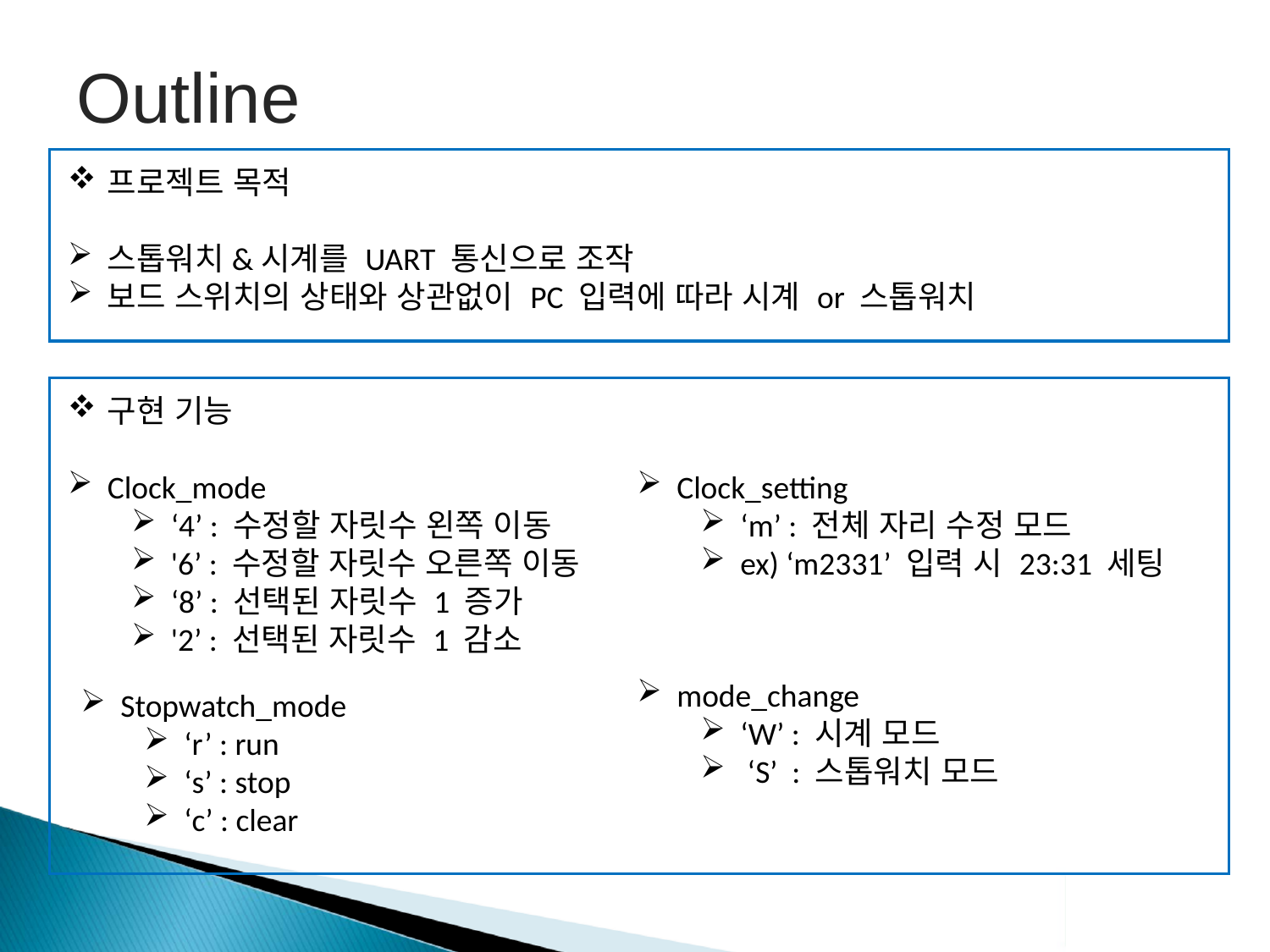

Outline

프로젝트 목적

스톱워치&시계를 UART 통신으로 조작
보드 스위치의 상태와 상관없이 PC 입력에 따라 시계 or 스톱워치

구현 기능

Clock_mode
‘4’ : 수정할 자릿수 왼쪽 이동
'6’ : 수정할 자릿수 오른쪽 이동
‘8’ : 선택된 자릿수 1 증가
'2’ : 선택된 자릿수 1 감소

Clock_setting
‘m’ : 전체 자리 수정 모드
ex) ‘m2331’ 입력 시 23:31 세팅

mode_change
‘W’ : 시계 모드
 ‘S’  : 스톱워치 모드

Stopwatch_mode
‘r’ : run
‘s’ : stop
‘c’ : clear